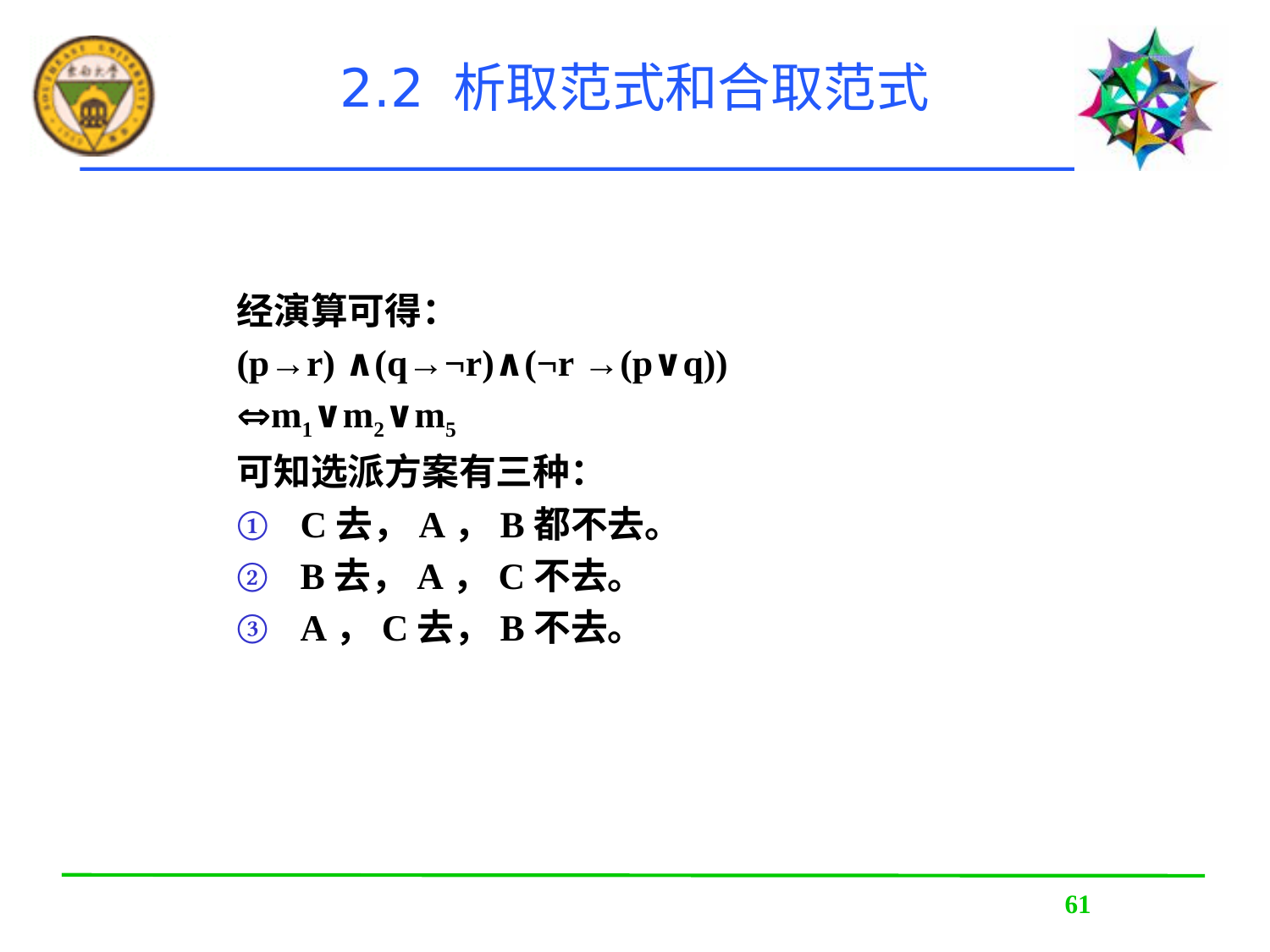

# 2.2 析取范式和合取范式
经演算可得：
(p→r) ∧(q→¬r)∧(¬r →(p∨q))
⇔m1∨m2∨m5
可知选派方案有三种：
C去，A，B都不去。
B去，A，C不去。
A，C去，B不去。